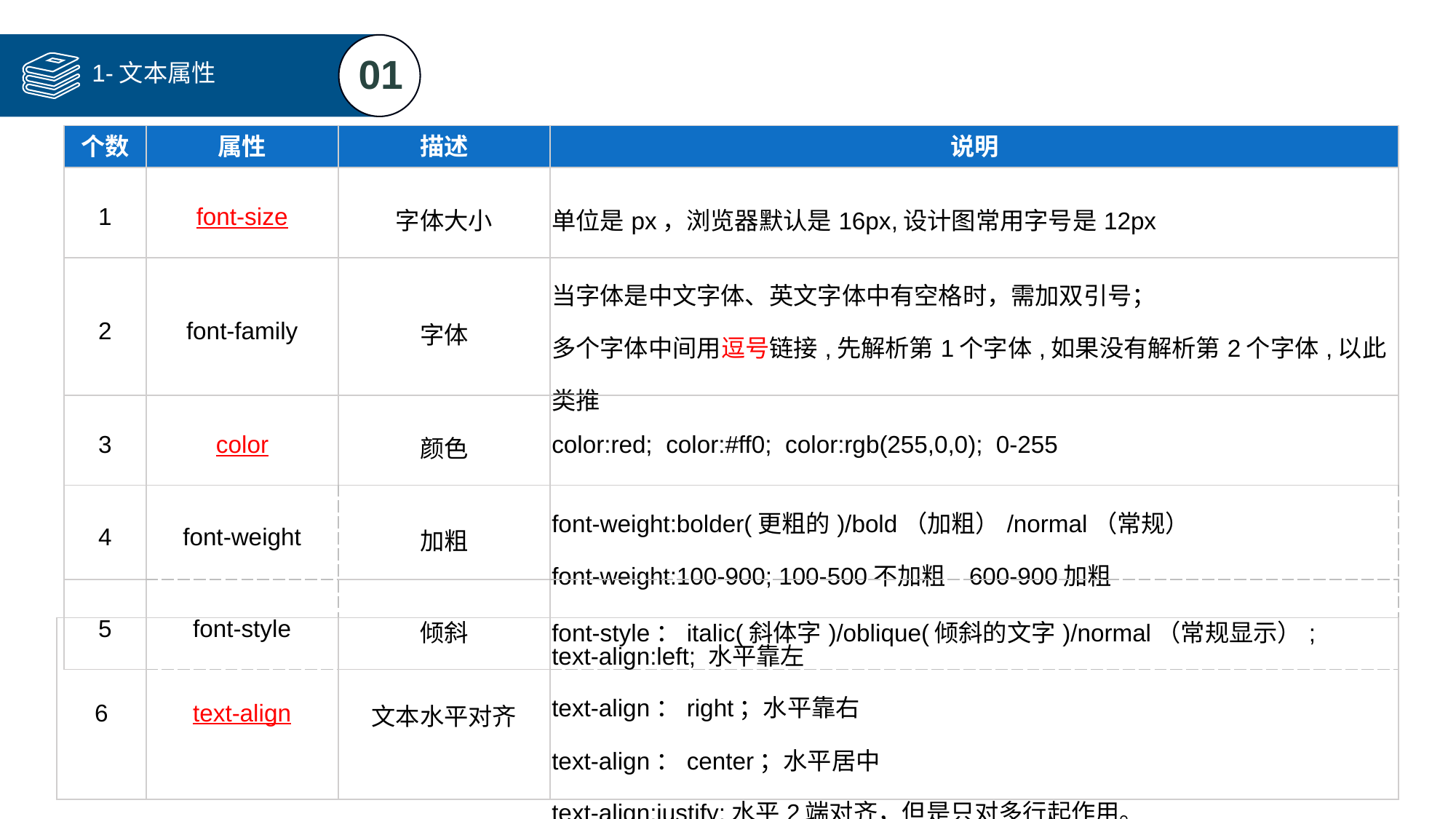

01
1-文本属性

| 个数 | 属性 | 描述 | 说明 |
| --- | --- | --- | --- |
| 1 | font-size | 字体大小 | 单位是px，浏览器默认是16px,设计图常用字号是12px |
| 2 | font-family | 字体 | 当字体是中文字体、英文字体中有空格时，需加双引号； 多个字体中间用逗号链接,先解析第1个字体,如果没有解析第2个字体,以此类推 |
| 3 | color | 颜色 | color:red; color:#ff0; color:rgb(255,0,0); 0-255 |
| 4 | font-weight | 加粗 | font-weight:bolder(更粗的)/bold（加粗）/normal（常规） font-weight:100-900; 100-500不加粗 600-900加粗 |
| 5 | font-style | 倾斜 | font-style：italic(斜体字)/oblique(倾斜的文字)/normal（常规显示）; |
| 6 | text-align | 文本水平对齐 | text-align:left; 水平靠左 text-align：right；水平靠右 text-align：center；水平居中 text-align:justify;水平2端对齐，但是只对多行起作用。 |
| --- | --- | --- | --- |